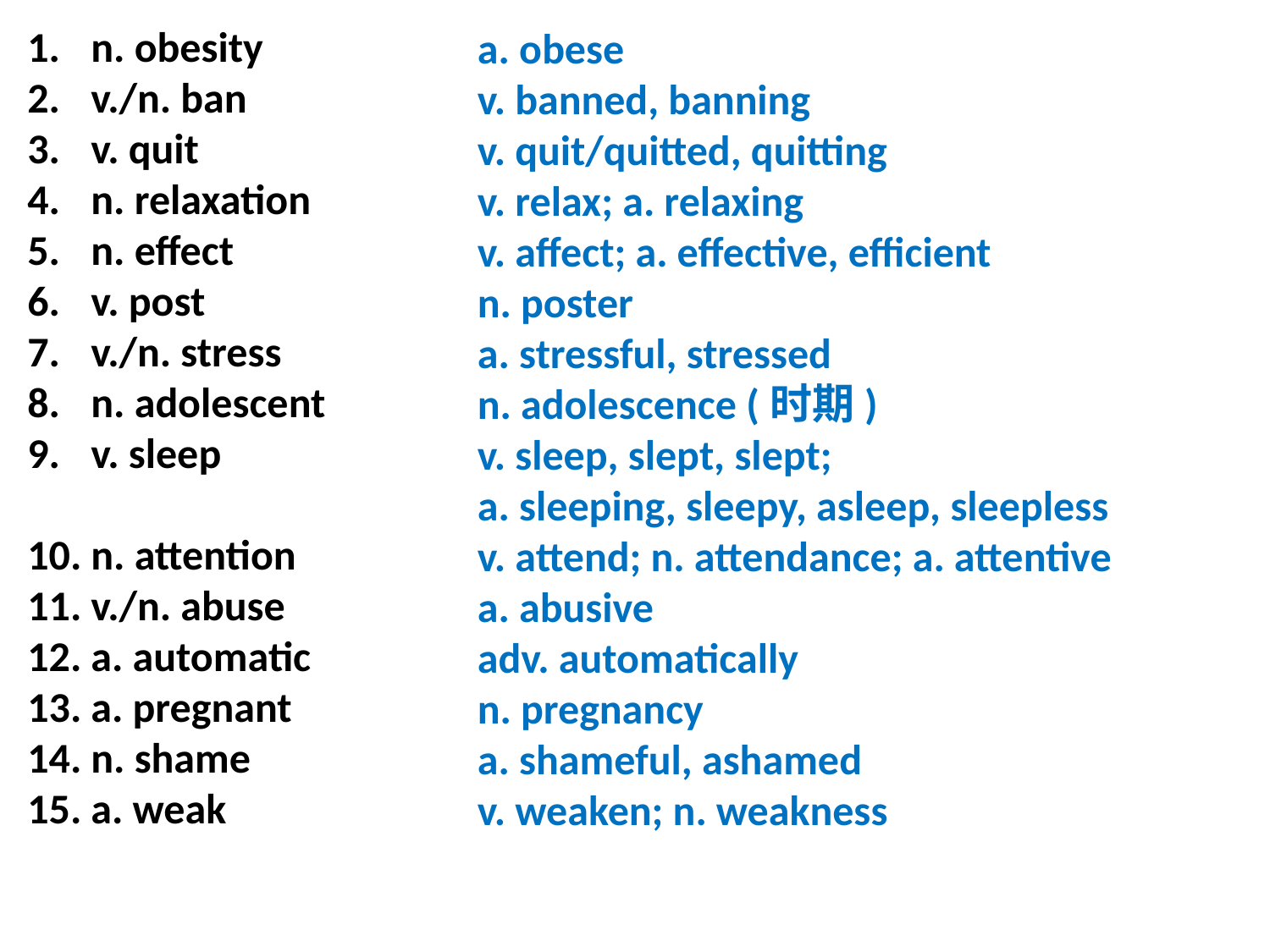

a. obese
v. banned, banning
v. quit/quitted, quitting
v. relax; a. relaxing
v. affect; a. effective, efficient
n. poster
a. stressful, stressed
n. adolescence (时期)
v. sleep, slept, slept;
a. sleeping, sleepy, asleep, sleepless
v. attend; n. attendance; a. attentive
a. abusive
adv. automatically
n. pregnancy
a. shameful, ashamed
v. weaken; n. weakness
n. obesity
v./n. ban
v. quit
n. relaxation
n. effect
v. post
v./n. stress
n. adolescent
v. sleep

n. attention
v./n. abuse
a. automatic
a. pregnant
n. shame
a. weak